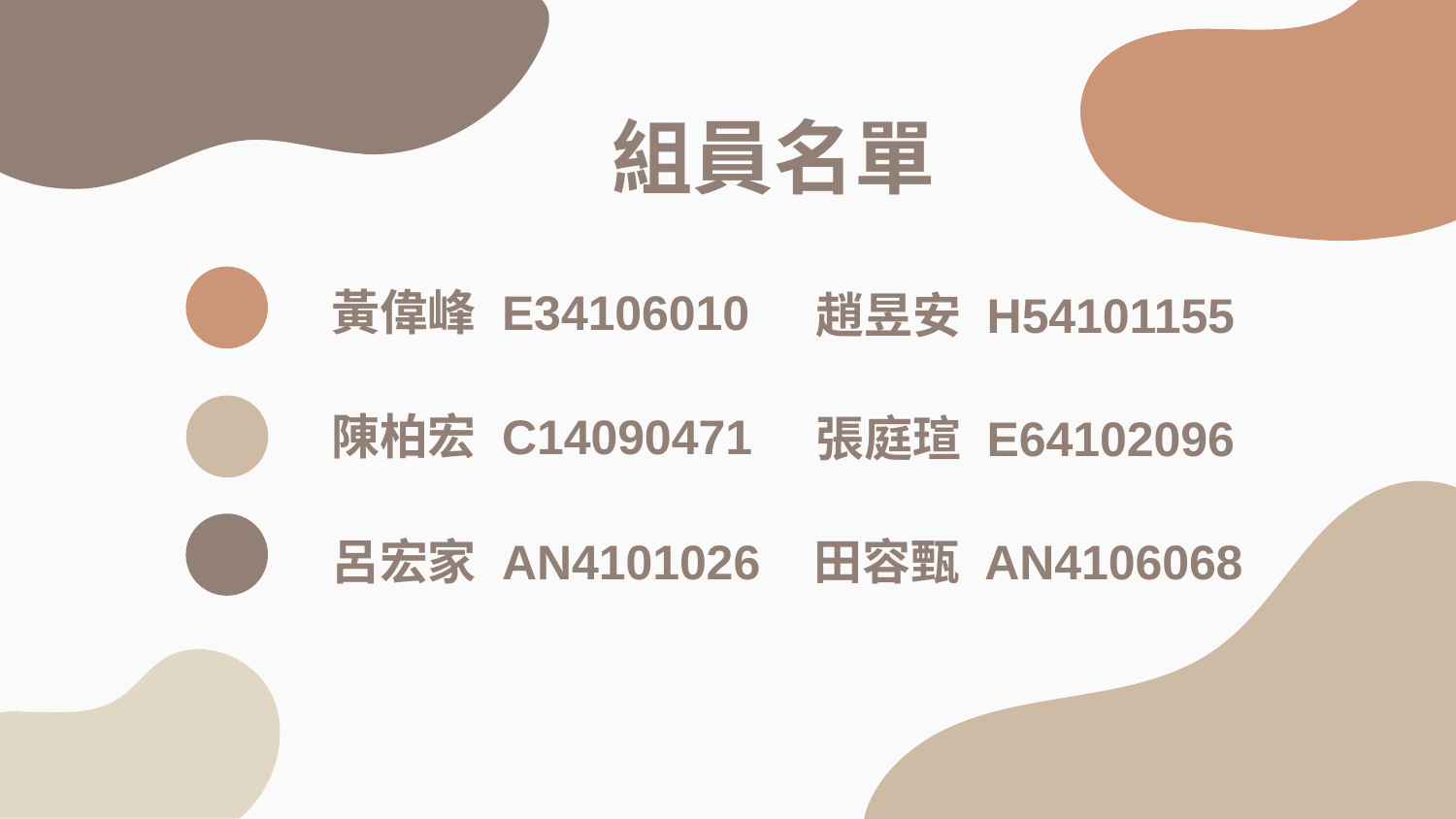

組員名單

黃偉峰 E34106010
趙昱安 H54101155

陳柏宏 C14090471
張庭瑄 E64102096

呂宏家 AN4101026
田容甄 AN4106068